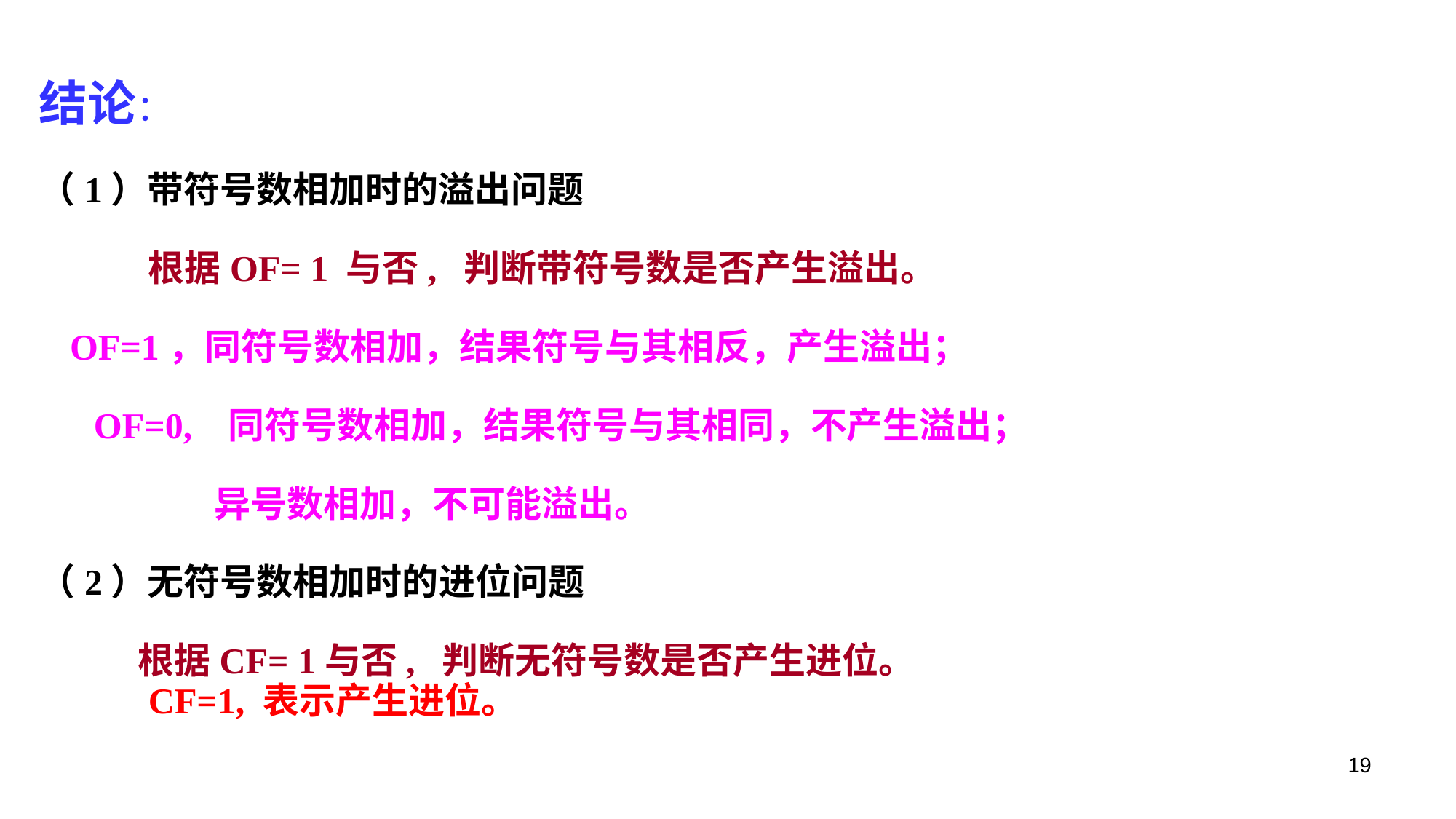

结论：

（1）带符号数相加时的溢出问题

	根据OF= 1 与否,  判断带符号数是否产生溢出。

   OF=1，同符号数相加，结果符号与其相反，产生溢出；

      OF=0,   同符号数相加，结果符号与其相同，不产生溢出；

	       异号数相加，不可能溢出。

（2）无符号数相加时的进位问题

           根据CF= 1与否,  判断无符号数是否产生进位。
	CF=1, 表示产生进位。
19